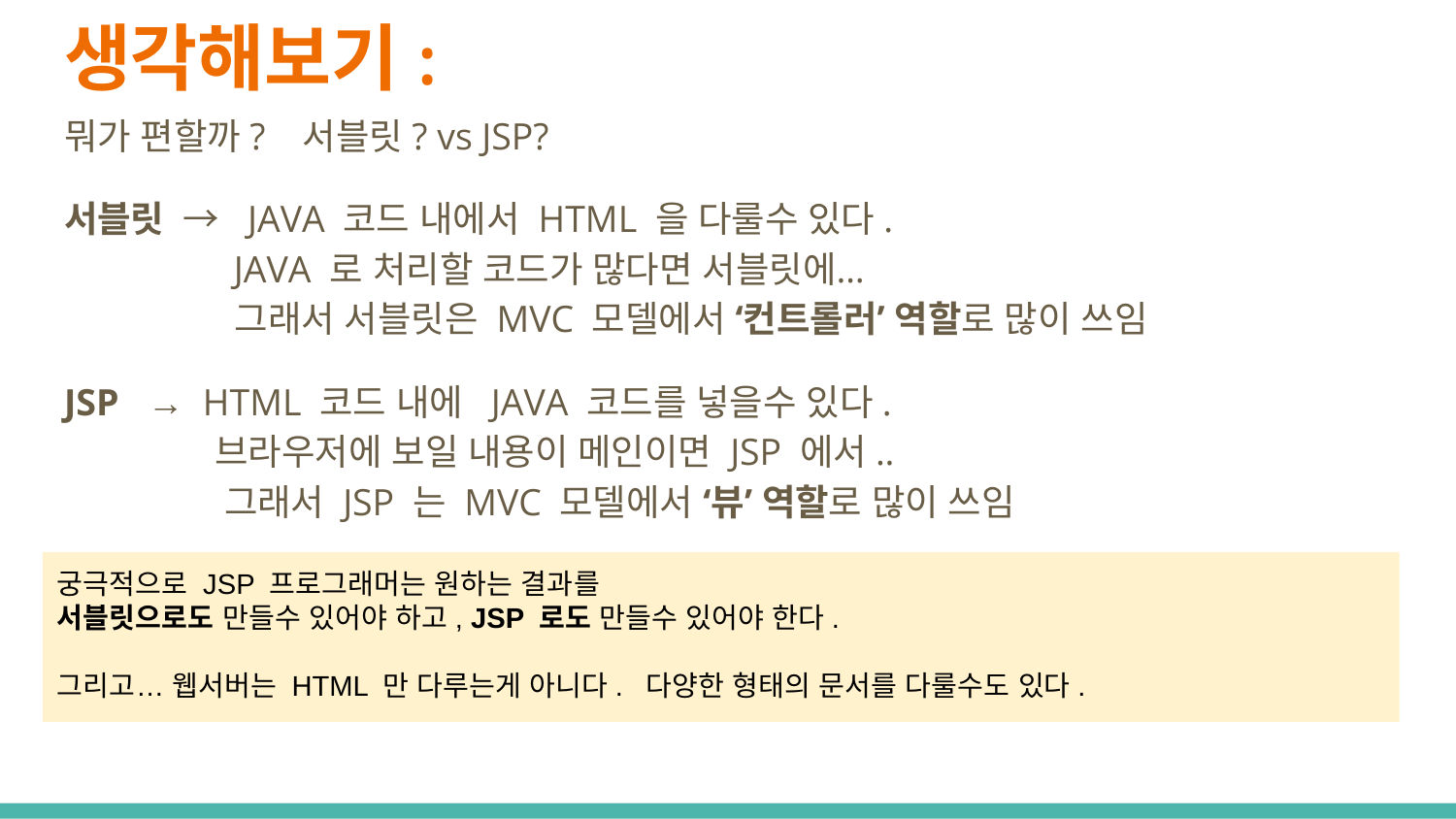

# 생각해보기:
뭐가 편할까?   서블릿? vs JSP?
서블릿  →  JAVA 코드 내에서 HTML 을 다룰수 있다.
                  JAVA 로 처리할 코드가 많다면 서블릿에…
                  그래서 서블릿은 MVC 모델에서 ‘컨트롤러’ 역할로 많이 쓰임
JSP   →  HTML 코드 내에  JAVA 코드를 넣을수 있다.
               브라우저에 보일 내용이 메인이면 JSP 에서..
                그래서 JSP 는 MVC 모델에서 ‘뷰’ 역할로 많이 쓰임
궁극적으로 JSP 프로그래머는 원하는 결과를
서블릿으로도 만들수 있어야 하고, JSP 로도 만들수 있어야 한다.

그리고… 웹서버는 HTML 만 다루는게 아니다.  다양한 형태의 문서를 다룰수도 있다.